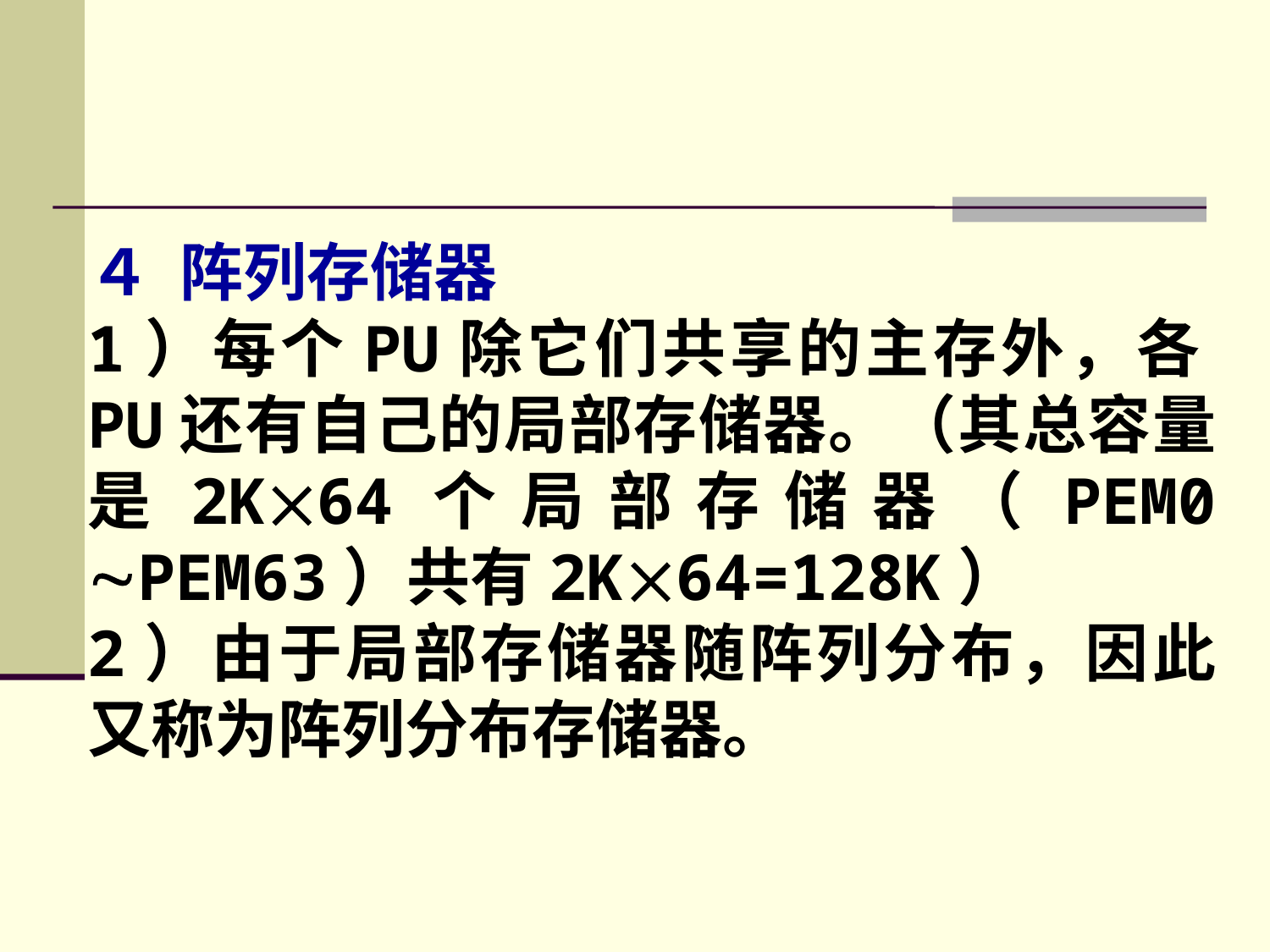

４  阵列存储器
1）每个PU除它们共享的主存外，各PU还有自己的局部存储器。（其总容量是2K×64个局部存储器（PEM0 ∼PEM63）共有2K×64=128K）
2）由于局部存储器随阵列分布，因此又称为阵列分布存储器。

19